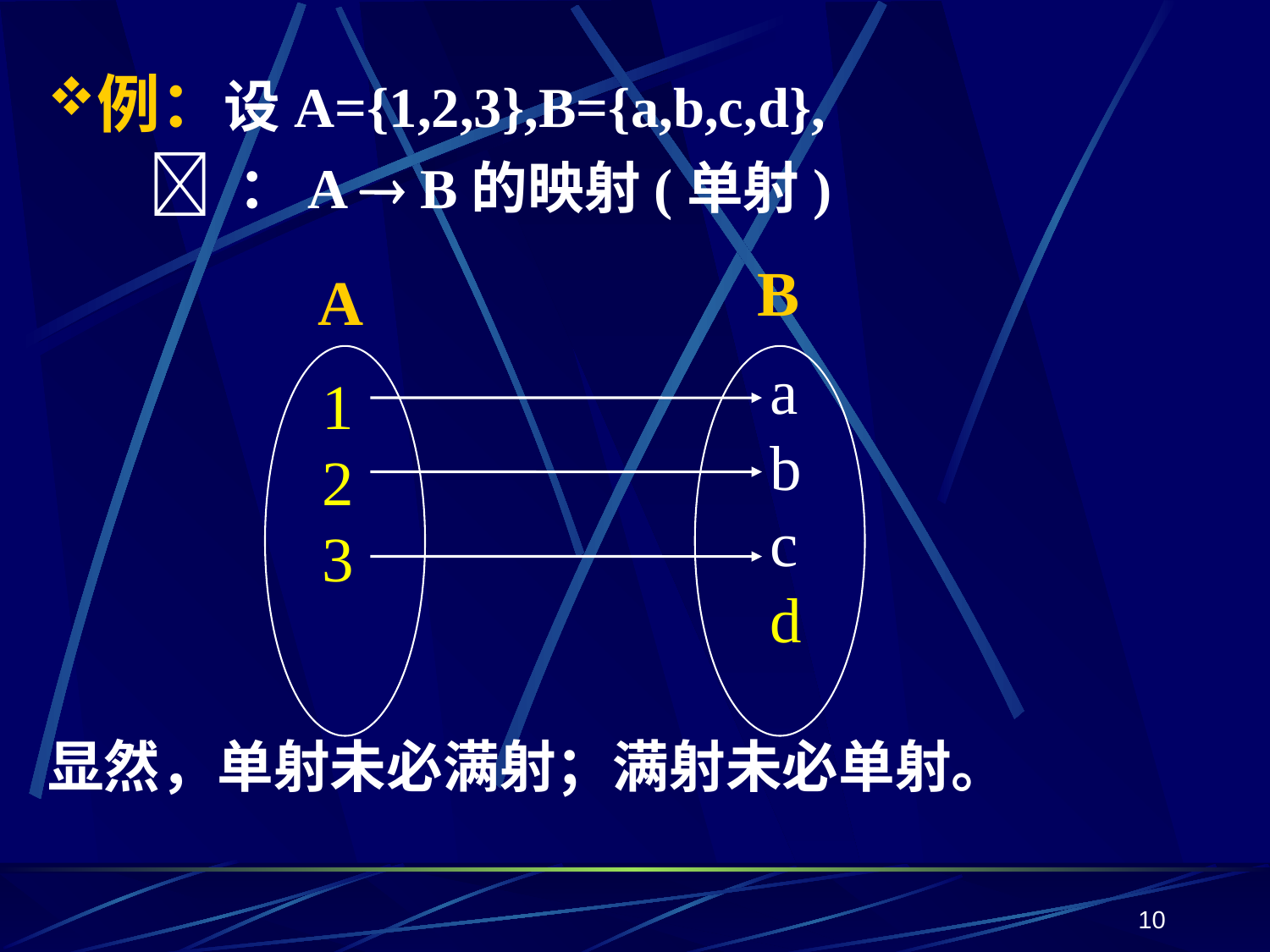

例：设A={1,2,3},B={a,b,c,d},
       σ ：A → B的映射(单射)

显然，单射未必满射；满射未必单射。
B
A
a
b
c
d

1
2
3

10